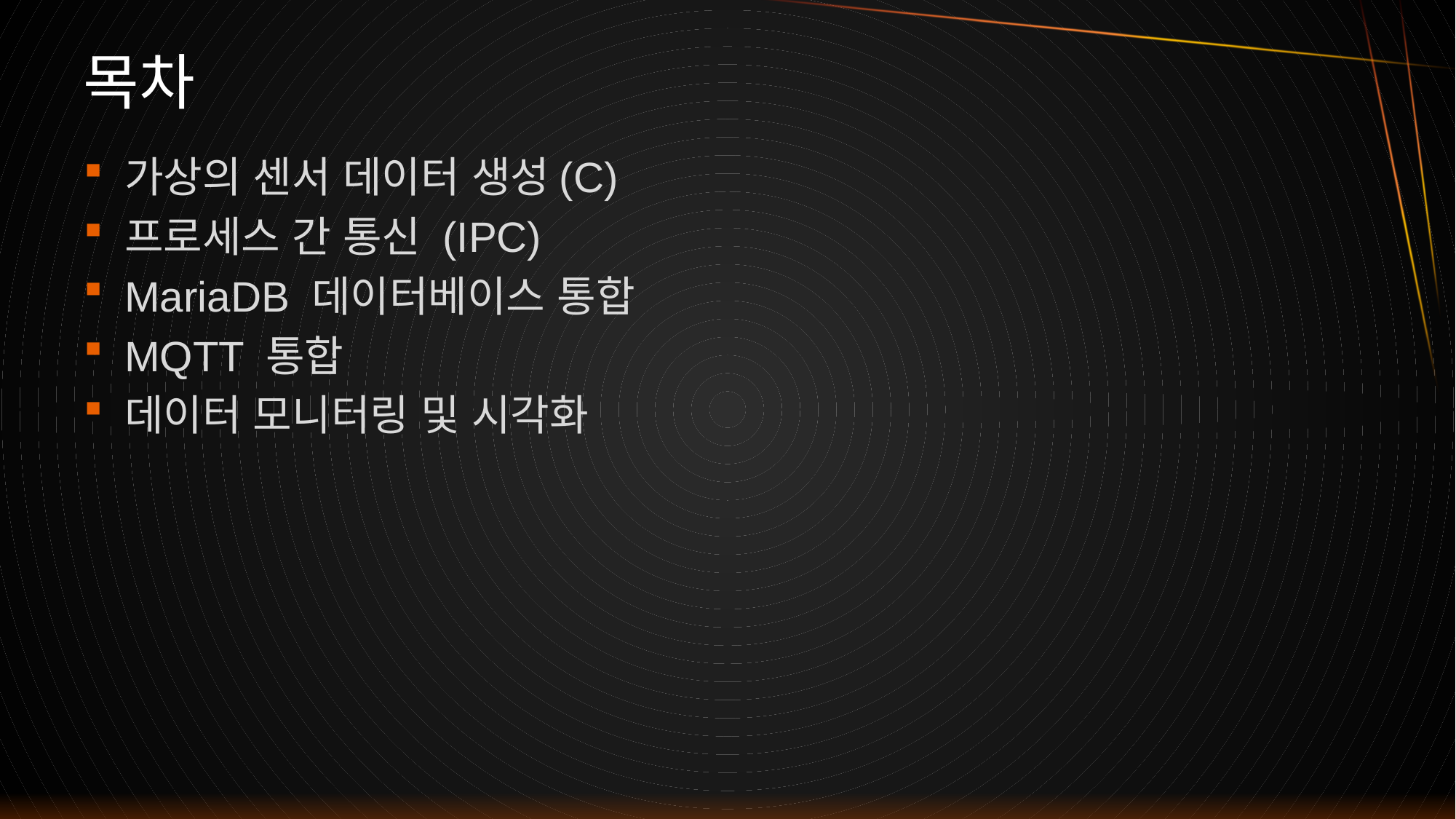

# 목차
가상의 센서 데이터 생성(C)
프로세스 간 통신 (IPC)
MariaDB 데이터베이스 통합
MQTT 통합
데이터 모니터링 및 시각화